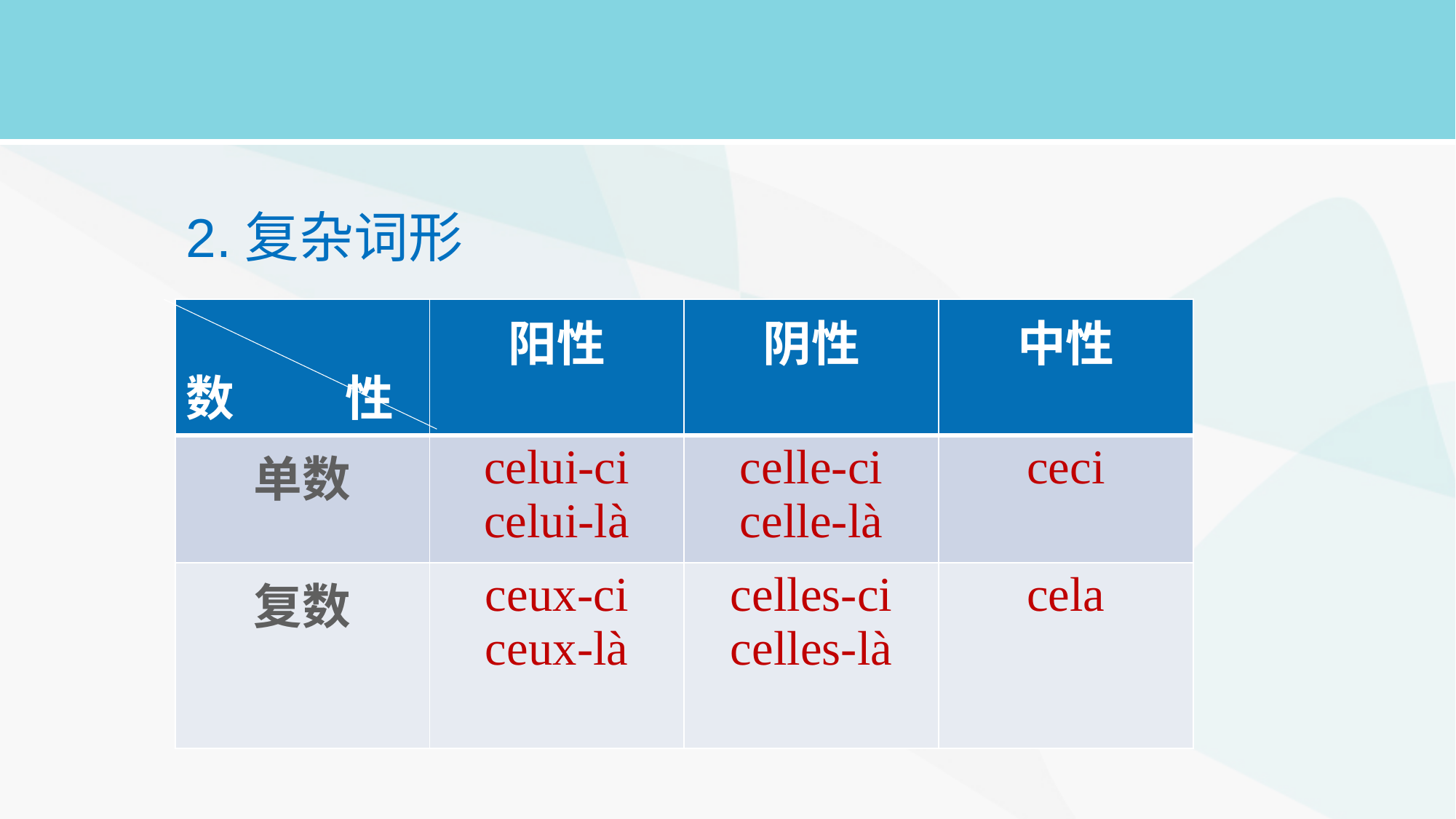

#
2.复杂词形

| 数 性 | 阳性 | 阴性 | 中性 |
| --- | --- | --- | --- |
| 单数 | celui-ci celui-là | celle-ci celle-là | ceci |
| 复数 | ceux-ci ceux-là | celles-ci celles-là | cela |